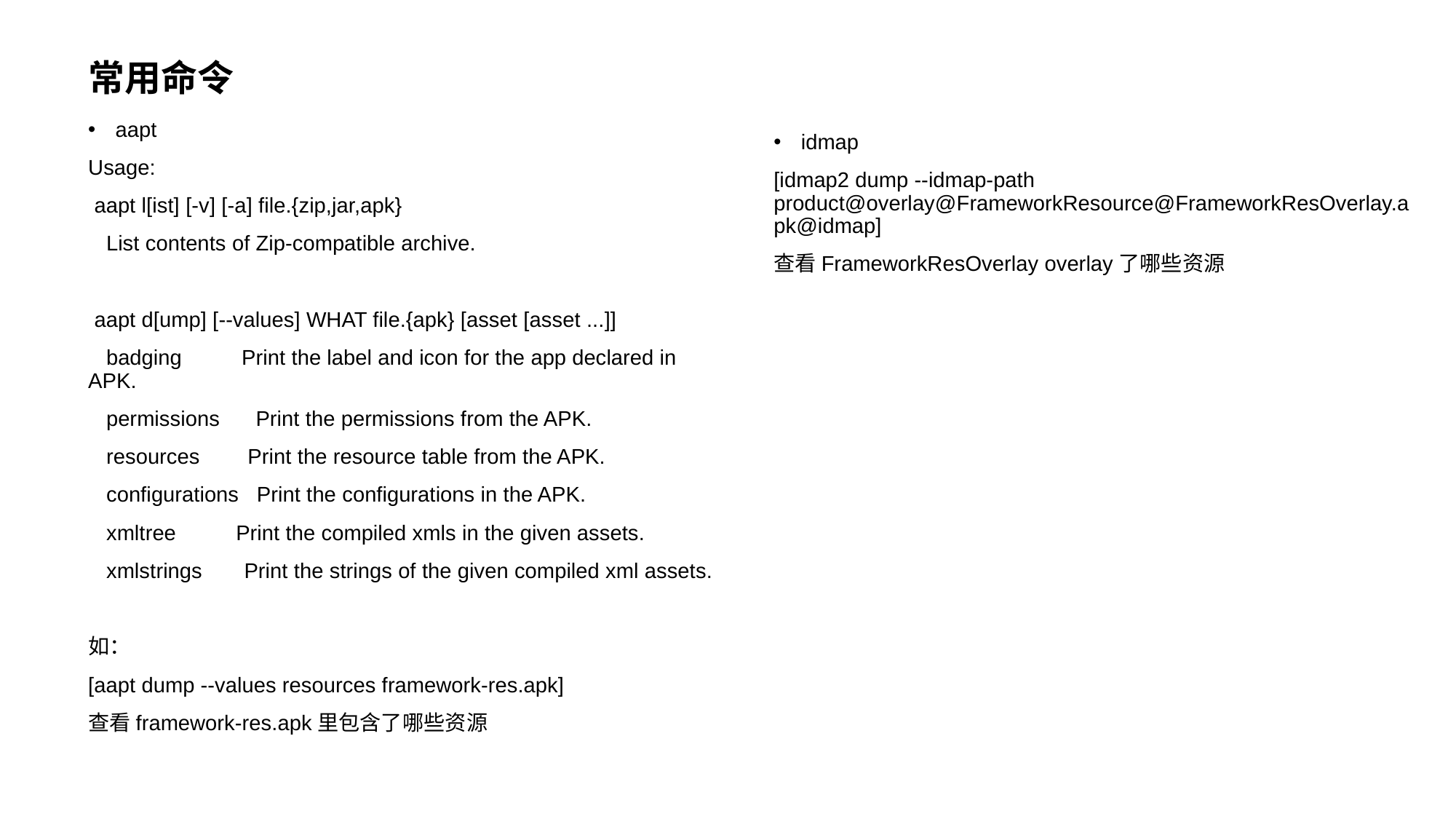

# 常用命令
aapt
Usage:
 aapt l[ist] [-v] [-a] file.{zip,jar,apk}
   List contents of Zip-compatible archive.

 aapt d[ump] [--values] WHAT file.{apk} [asset [asset ...]]
   badging          Print the label and icon for the app declared in APK.
   permissions      Print the permissions from the APK.
   resources        Print the resource table from the APK.
   configurations   Print the configurations in the APK.
   xmltree          Print the compiled xmls in the given assets.
   xmlstrings       Print the strings of the given compiled xml assets.

如：
[aapt dump --values resources framework-res.apk]
查看framework-res.apk里包含了哪些资源
idmap
[idmap2 dump --idmap-path product@overlay@FrameworkResource@FrameworkResOverlay.apk@idmap]
查看FrameworkResOverlay overlay了哪些资源